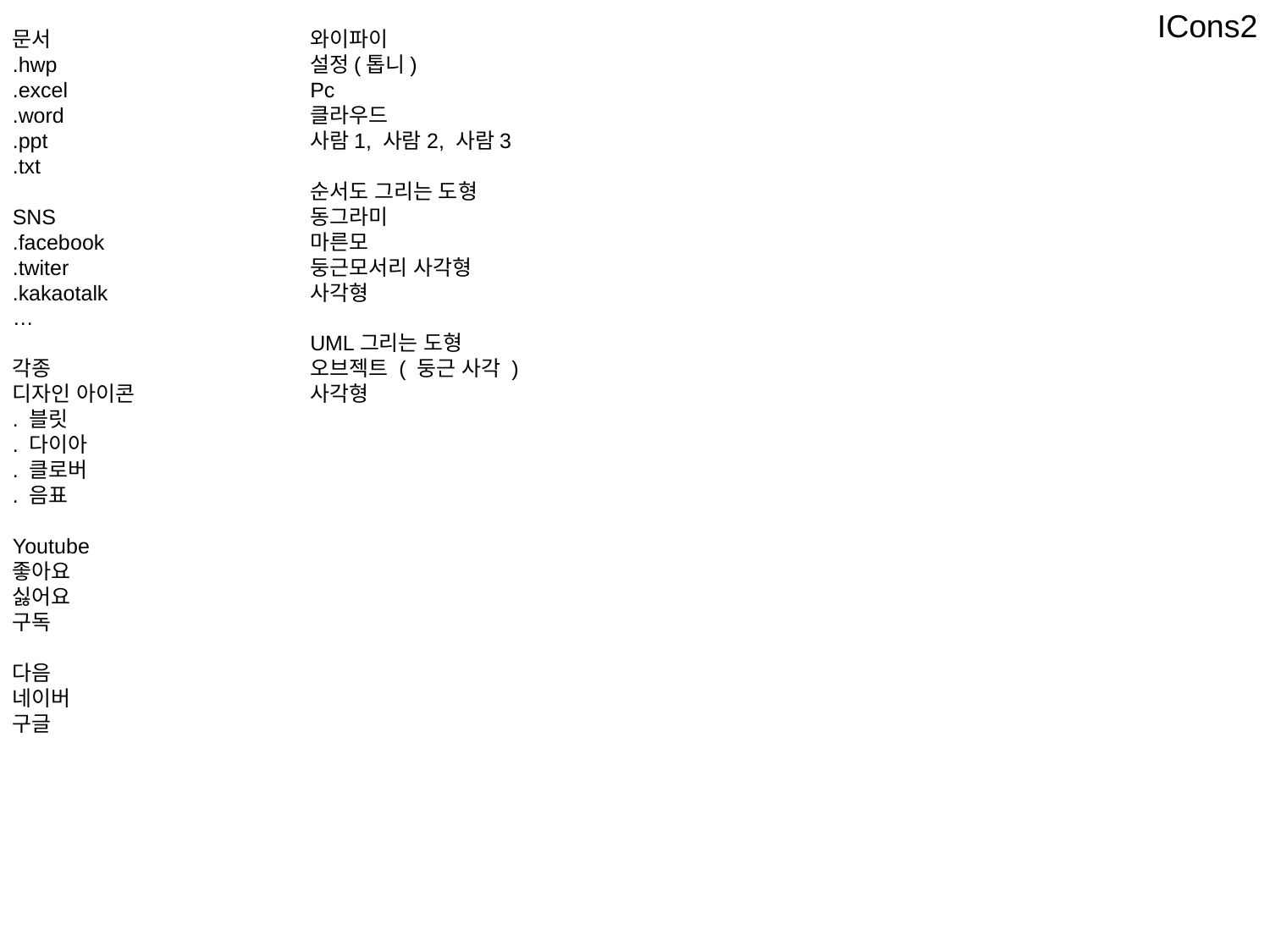

ICons2
문서
.hwp
.excel
.word
.ppt
.txt

SNS
.facebook
.twiter
.kakaotalk
…

각종
디자인 아이콘
. 블릿
. 다이아
. 클로버
. 음표

Youtube
좋아요
싫어요
구독

다음
네이버
구글

와이파이
설정(톱니)
Pc
클라우드
사람1, 사람2, 사람3

순서도 그리는 도형
동그라미
마른모
둥근모서리 사각형
사각형

UML그리는 도형
오브젝트 ( 둥근 사각 )
사각형